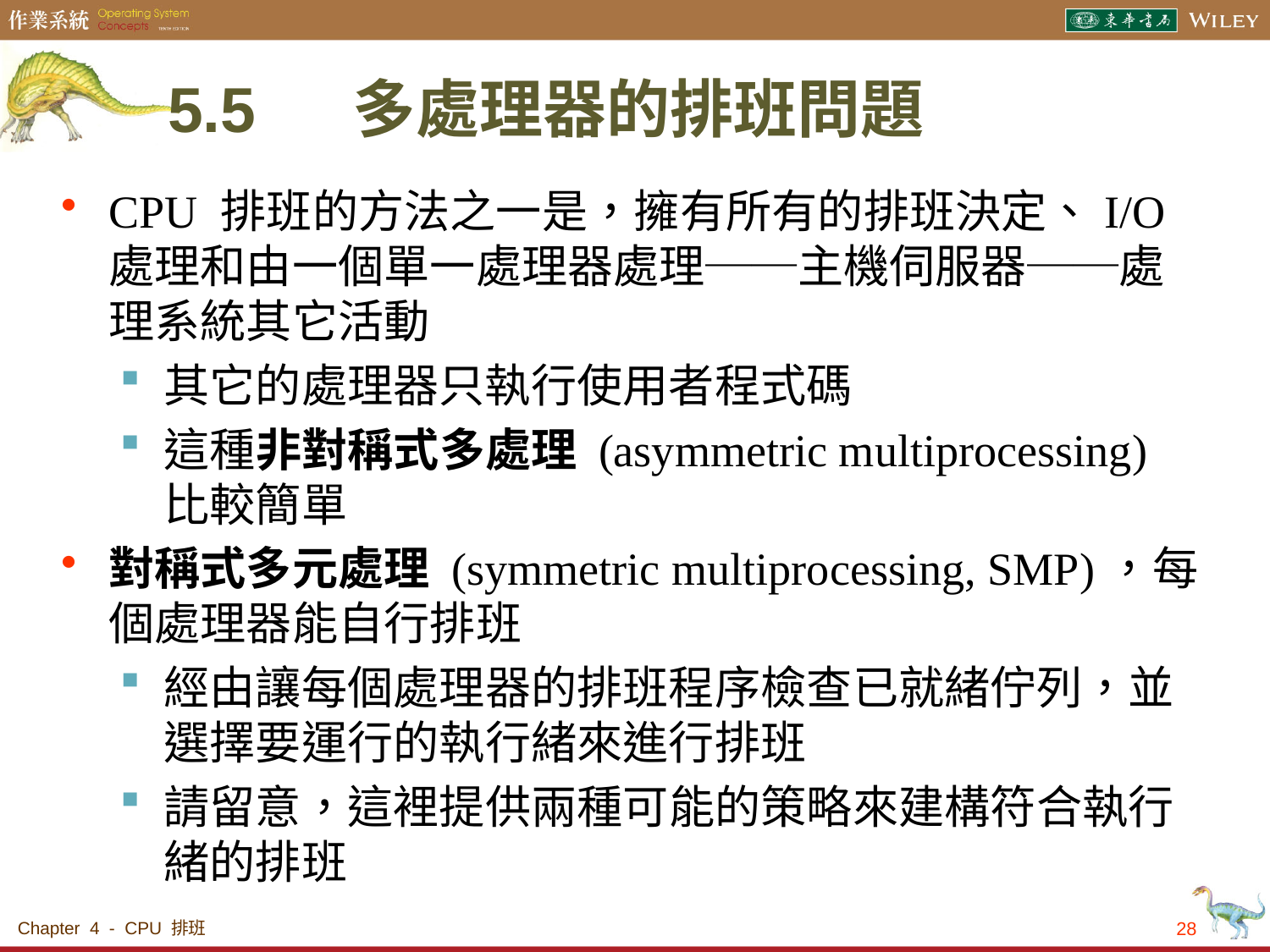

# 5.5 　多處理器的排班問題
CPU 排班的方法之一是，擁有所有的排班決定、I/O 處理和由一個單一處理器處理──主機伺服器──處理系統其它活動
其它的處理器只執行使用者程式碼
這種非對稱式多處理 (asymmetric multiprocessing) 比較簡單
對稱式多元處理 (symmetric multiprocessing, SMP)，每個處理器能自行排班
經由讓每個處理器的排班程序檢查已就緒佇列，並選擇要運行的執行緒來進行排班
請留意，這裡提供兩種可能的策略來建構符合執行緒的排班
Chapter  4  -  CPU 排班
28